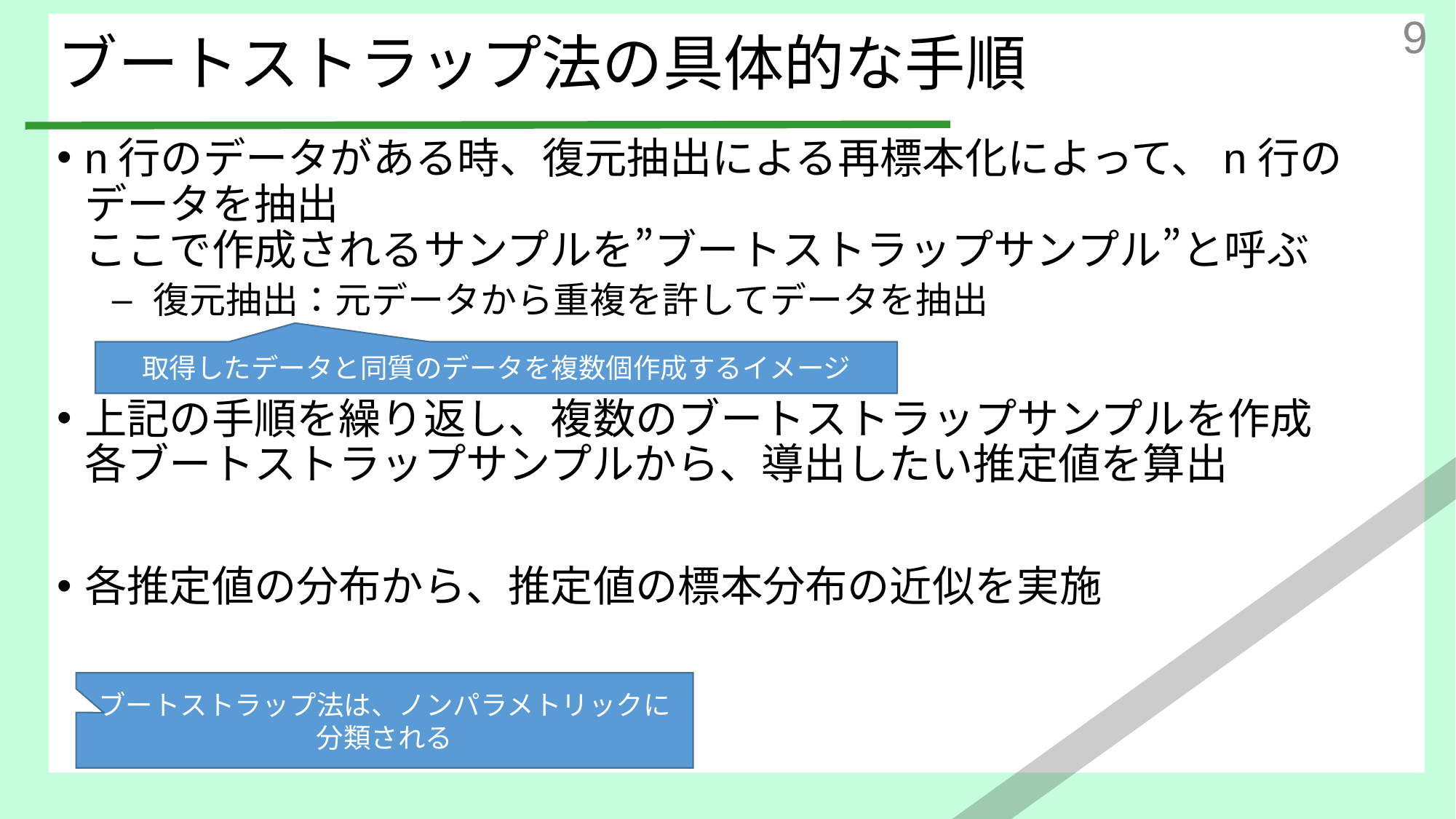

9
# ブートストラップ法の具体的な手順
n行のデータがある時、復元抽出による再標本化によって、n行のデータを抽出
ここで作成されるサンプルを”ブートストラップサンプル”と呼ぶ
復元抽出：元データから重複を許してデータを抽出

上記の手順を繰り返し、複数のブートストラップサンプルを作成
各ブートストラップサンプルから、導出したい推定値を算出

各推定値の分布から、推定値の標本分布の近似を実施

取得したデータと同質のデータを複数個作成するイメージ
ブートストラップ法は、ノンパラメトリックに分類される
ある標本の個々のデータが得られる確率が同じ、という仮定